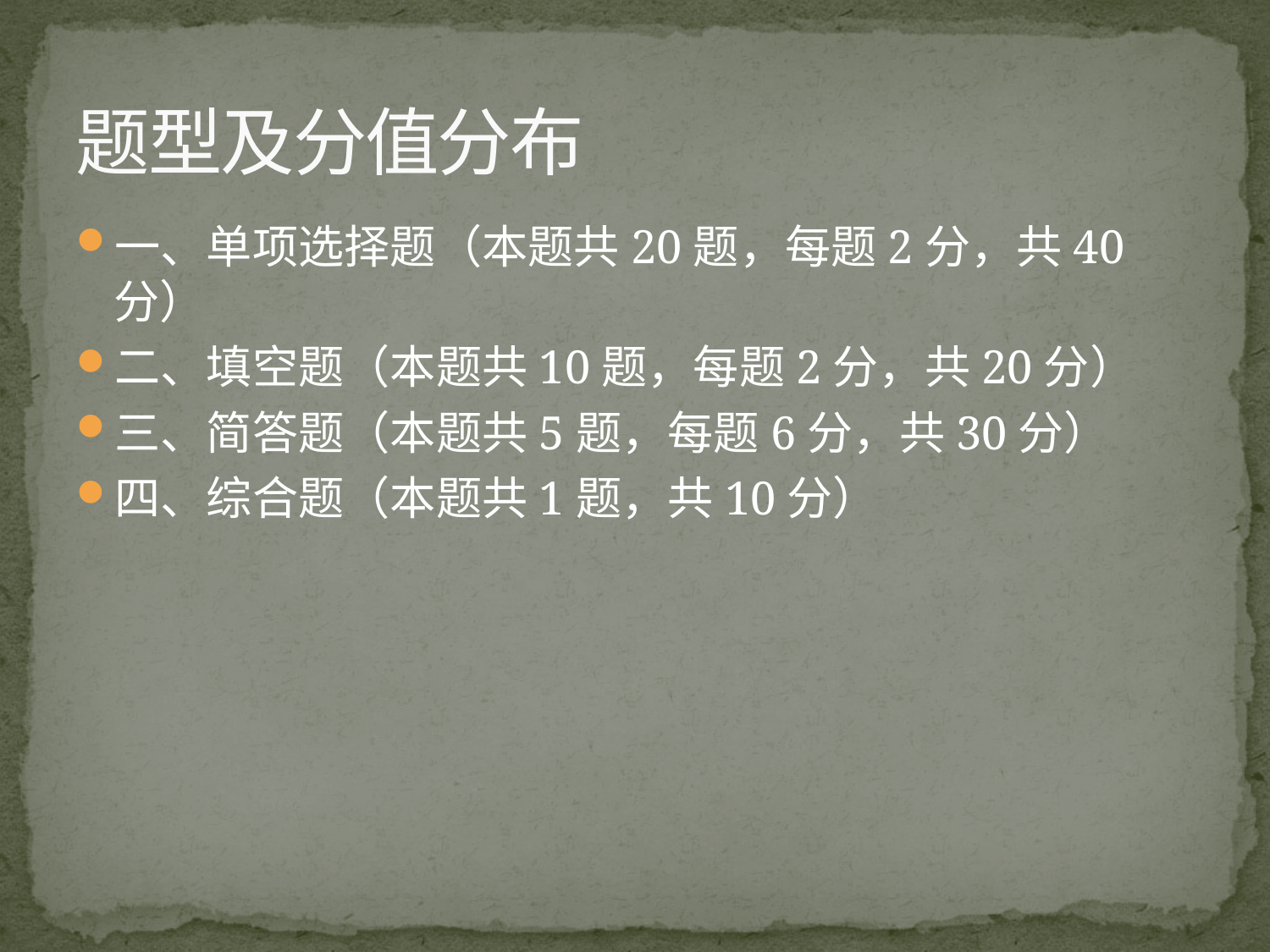

# 题型及分值分布
一、单项选择题（本题共20题，每题2分，共40分）
二、填空题（本题共10题，每题2分，共20分）
三、简答题（本题共5题，每题6分，共30分）
四、综合题（本题共1题，共10分）